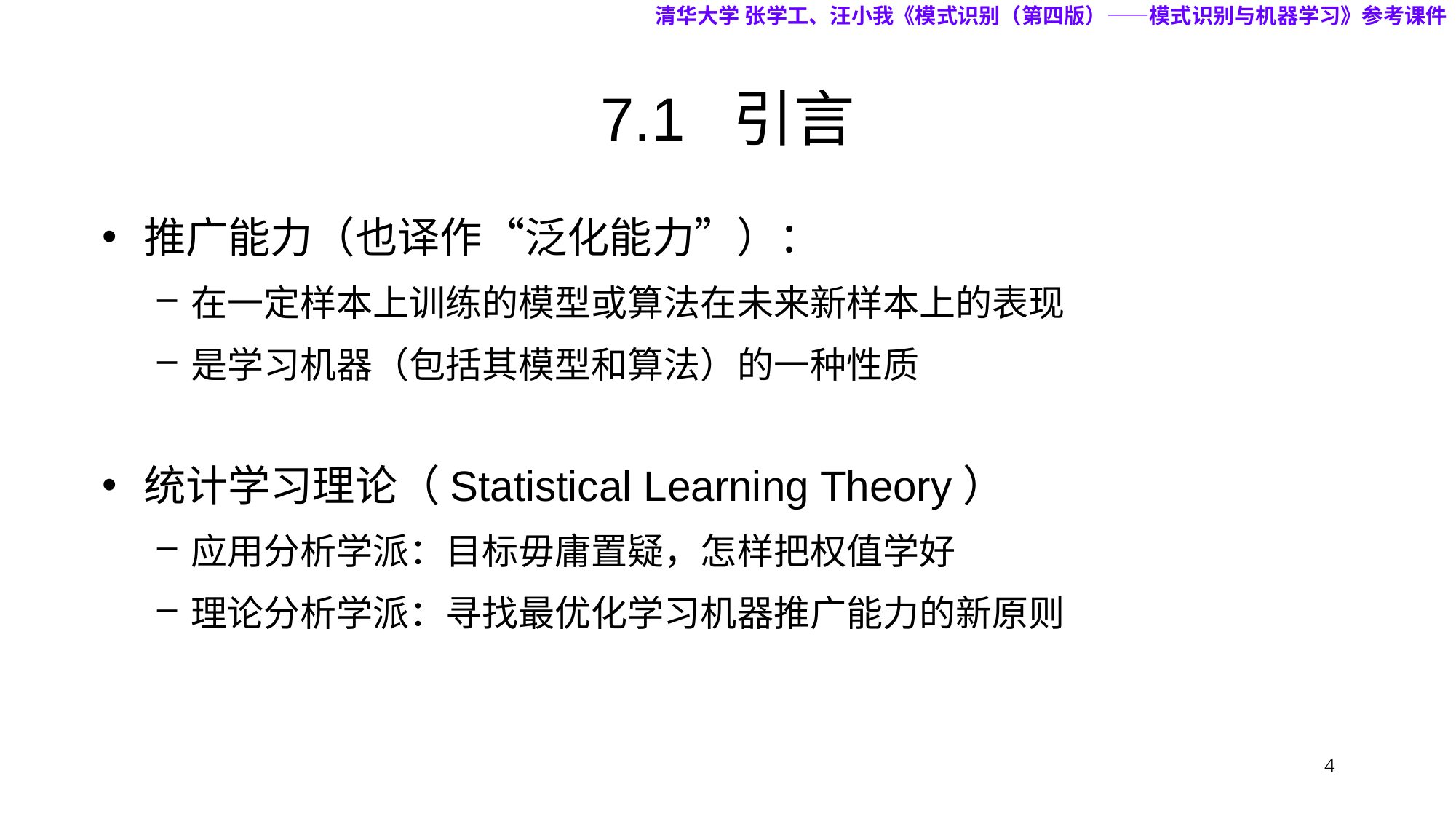

清华大学 张学工、汪小我《模式识别（第四版）——模式识别与机器学习》参考课件
# 7.1  引言
推广能力（也译作“泛化能力”）：
在一定样本上训练的模型或算法在未来新样本上的表现
是学习机器（包括其模型和算法）的一种性质

统计学习理论（Statistical Learning Theory）
应用分析学派：目标毋庸置疑，怎样把权值学好
理论分析学派：寻找最优化学习机器推广能力的新原则
4